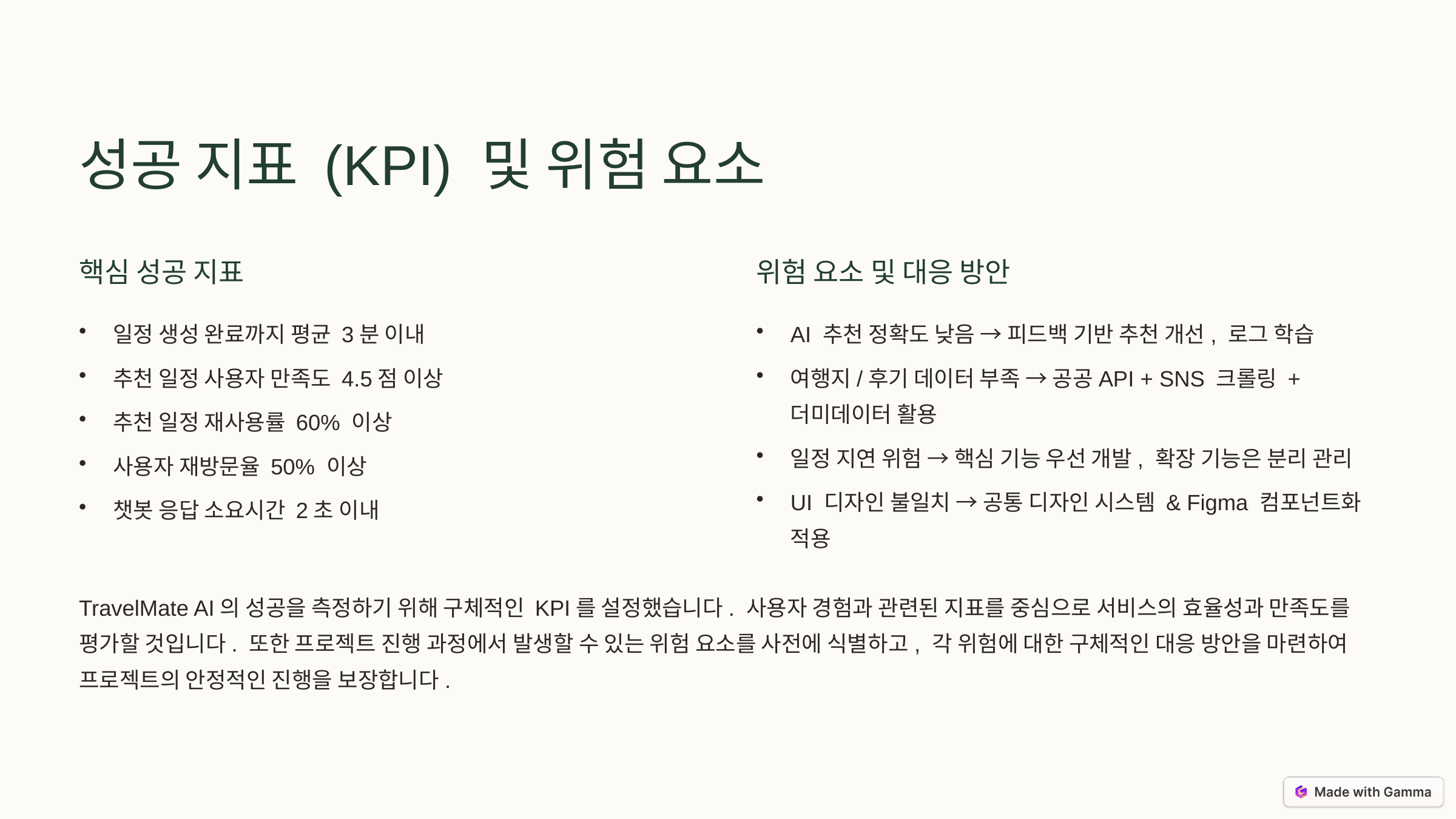

성공 지표 (KPI) 및 위험 요소
핵심 성공 지표
위험 요소 및 대응 방안
일정 생성 완료까지 평균 3분 이내
AI 추천 정확도 낮음 → 피드백 기반 추천 개선, 로그 학습
추천 일정 사용자 만족도 4.5점 이상
여행지/후기 데이터 부족 → 공공API + SNS 크롤링 + 더미데이터 활용
추천 일정 재사용률 60% 이상
일정 지연 위험 → 핵심 기능 우선 개발, 확장 기능은 분리 관리
사용자 재방문율 50% 이상
UI 디자인 불일치 → 공통 디자인 시스템 & Figma 컴포넌트화 적용
챗봇 응답 소요시간 2초 이내
TravelMate AI의 성공을 측정하기 위해 구체적인 KPI를 설정했습니다. 사용자 경험과 관련된 지표를 중심으로 서비스의 효율성과 만족도를 평가할 것입니다. 또한 프로젝트 진행 과정에서 발생할 수 있는 위험 요소를 사전에 식별하고, 각 위험에 대한 구체적인 대응 방안을 마련하여 프로젝트의 안정적인 진행을 보장합니다.